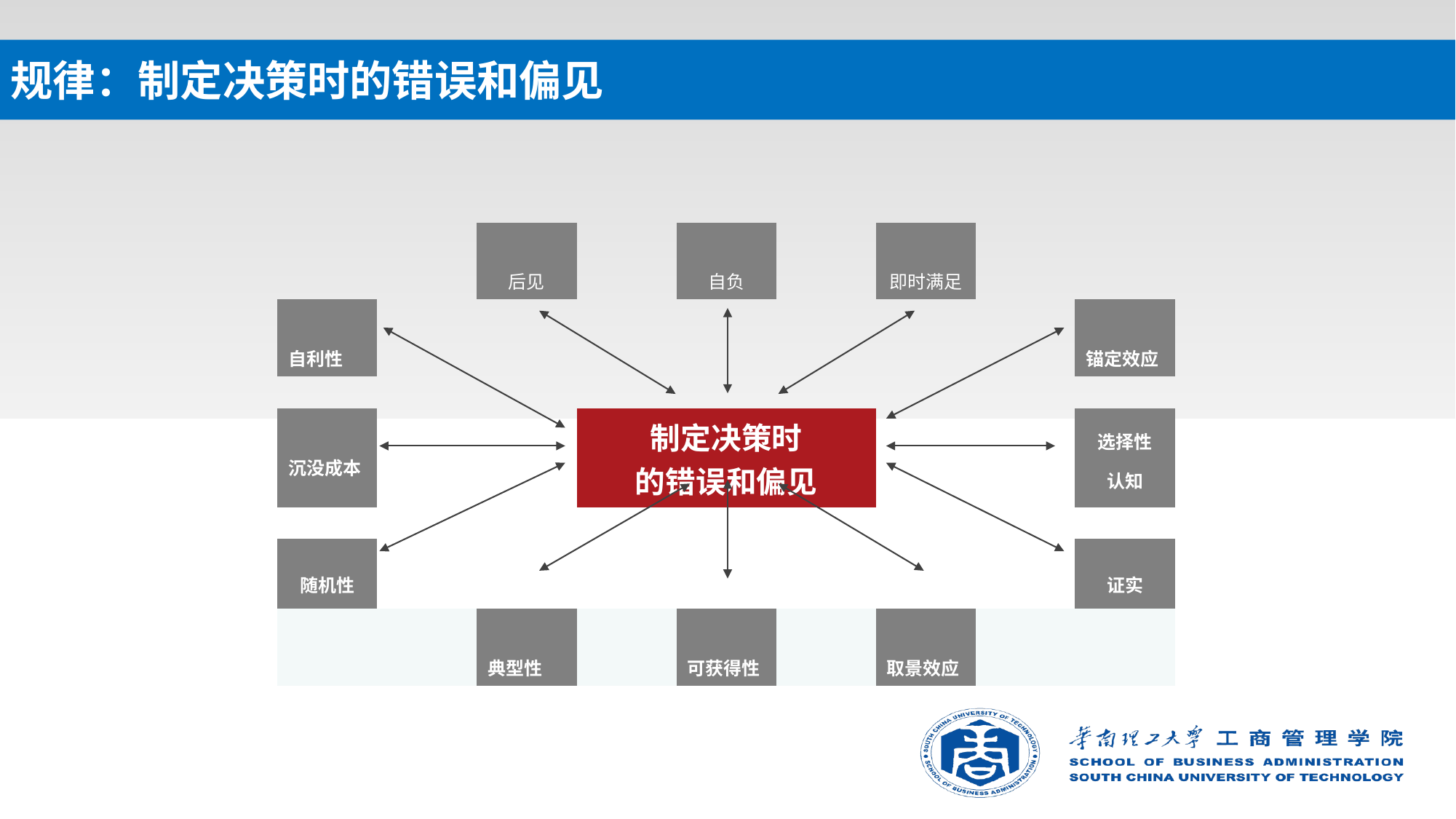

# 规律：制定决策时的错误和偏见
|  |  | 后见 |  | 自负 |  | 即时满足 |  |  |
| --- | --- | --- | --- | --- | --- | --- | --- | --- |
| 自利性 |  |  |  |  |  |  |  | 锚定效应 |
|  |  |  |  |  |  |  |  |  |
| 沉没成本 |  |  | 制定决策时 的错误和偏见 |  |  |  |  | 选择性 认知 |
|  |  |  |  |  |  |  |  |  |
| 随机性 |  |  |  |  |  |  |  | 证实 |
|  |  | 典型性 |  | 可获得性 |  | 取景效应 |  |  |